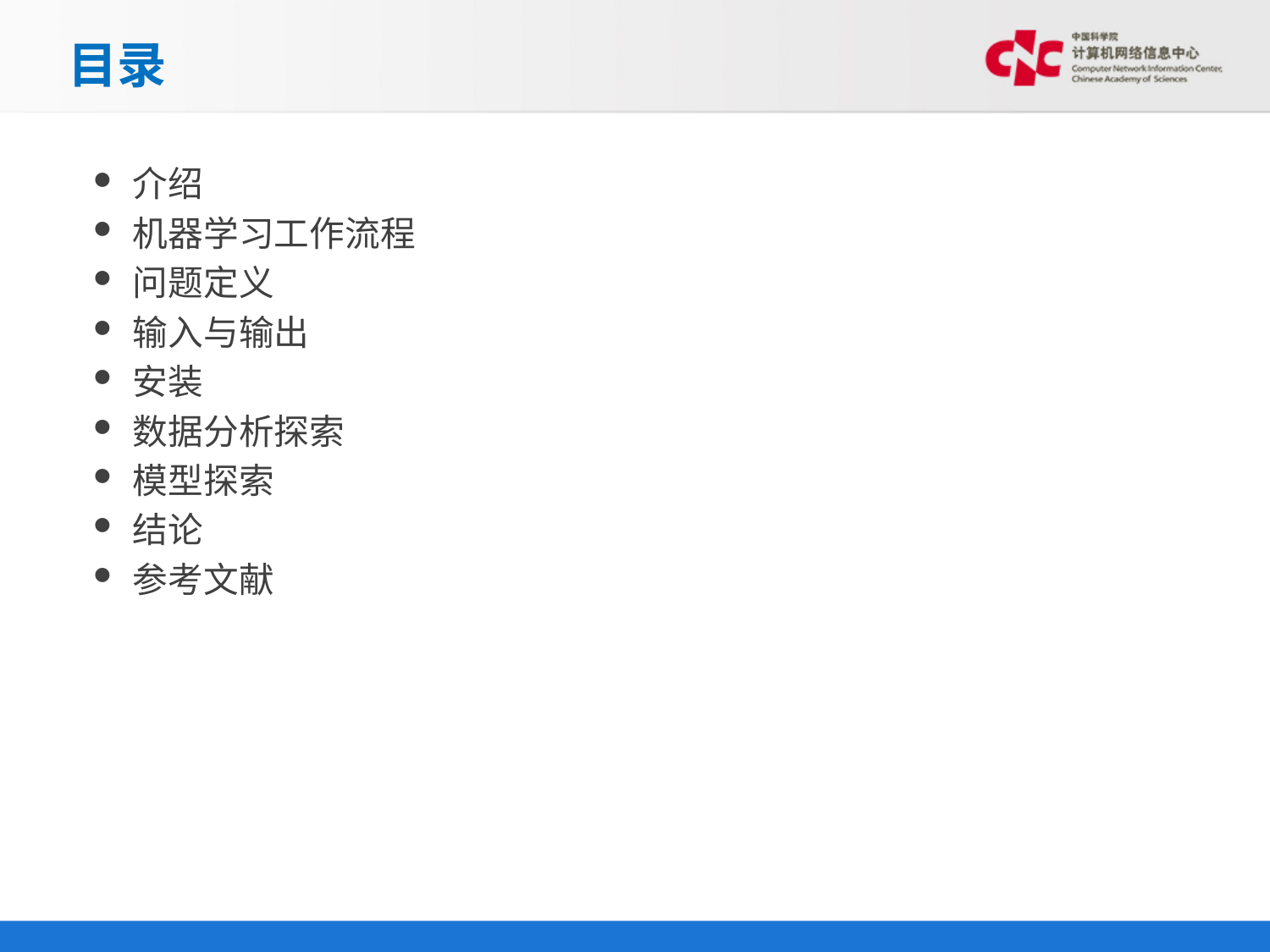

# 目录
介绍
机器学习工作流程
问题定义
输入与输出
安装
数据分析探索
模型探索
结论
参考文献